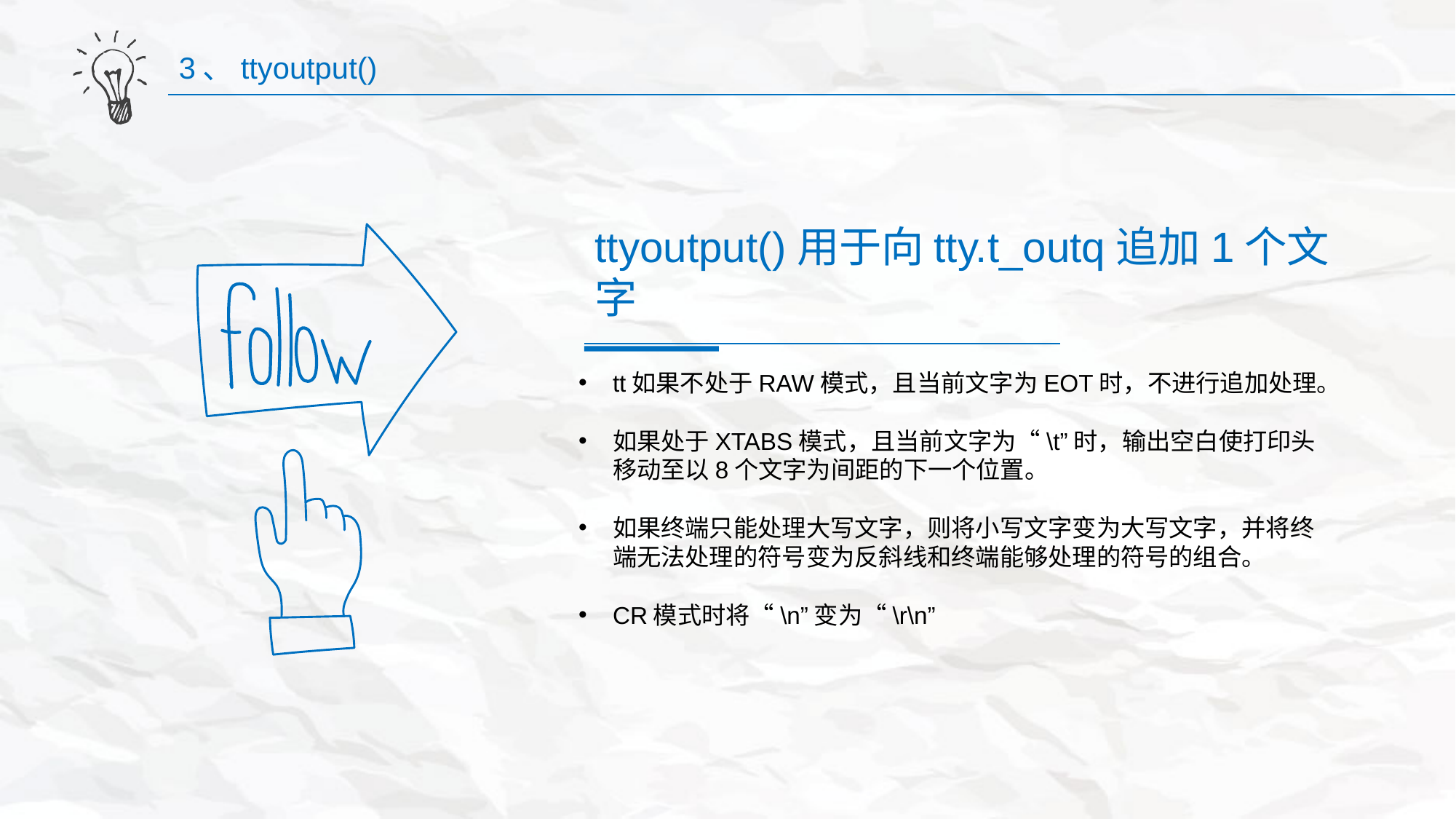

3、ttyoutput()
ttyoutput()用于向tty.t_outq追加1个文字
tt如果不处于RAW模式，且当前文字为EOT时，不进行追加处理。

如果处于XTABS模式，且当前文字为“\t”时，输出空白使打印头移动至以8个文字为间距的下一个位置。

如果终端只能处理大写文字，则将小写文字变为大写文字，并将终端无法处理的符号变为反斜线和终端能够处理的符号的组合。

CR模式时将“\n”变为“\r\n”